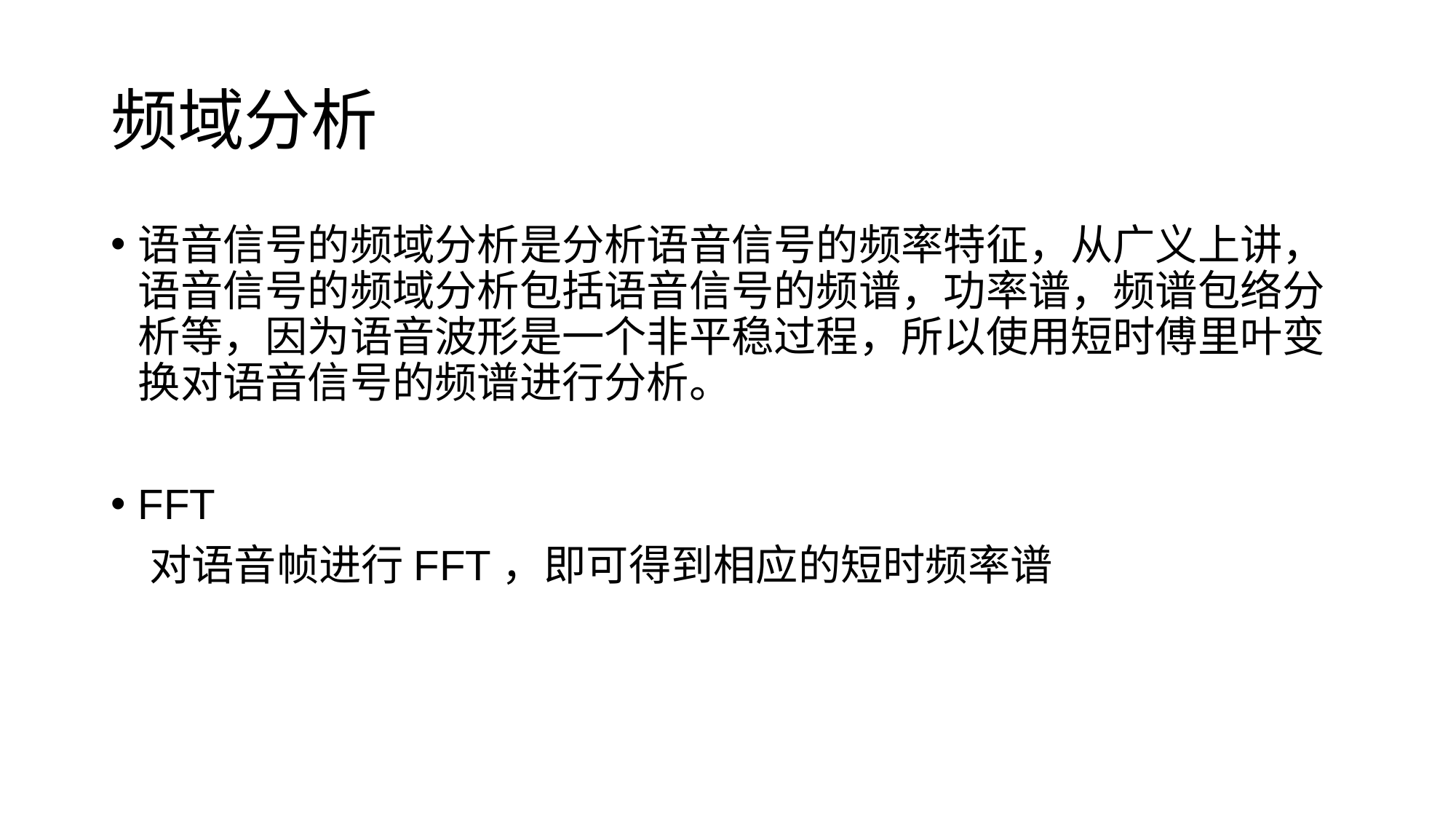

# 频域分析
语音信号的频域分析是分析语音信号的频率特征，从广义上讲，语音信号的频域分析包括语音信号的频谱，功率谱，频谱包络分析等，因为语音波形是一个非平稳过程，所以使用短时傅里叶变换对语音信号的频谱进行分析。

FFT
   对语音帧进行FFT，即可得到相应的短时频率谱